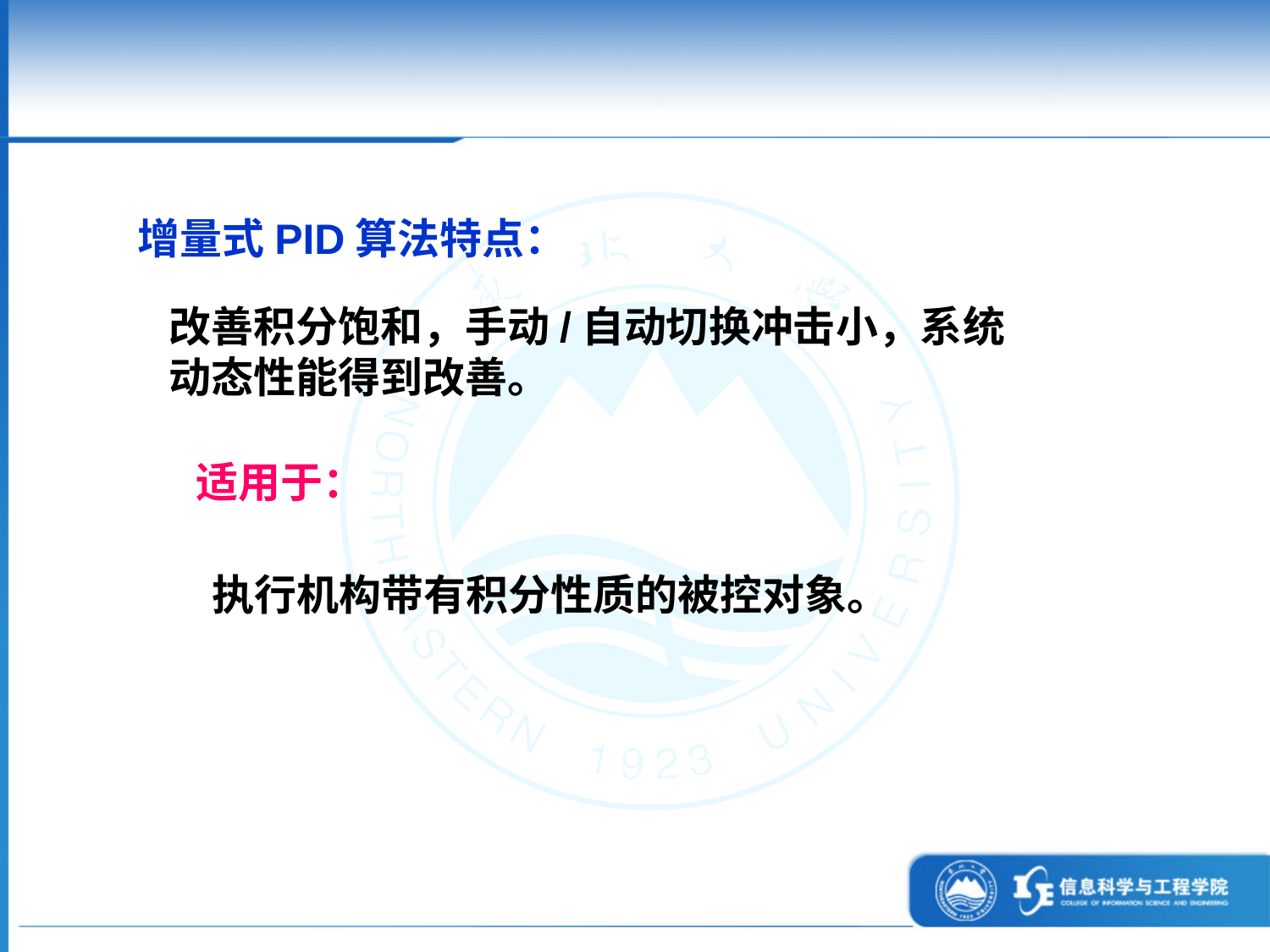

增量式PID算法特点：
改善积分饱和，手动/自动切换冲击小，系统动态性能得到改善。
适用于：
执行机构带有积分性质的被控对象。